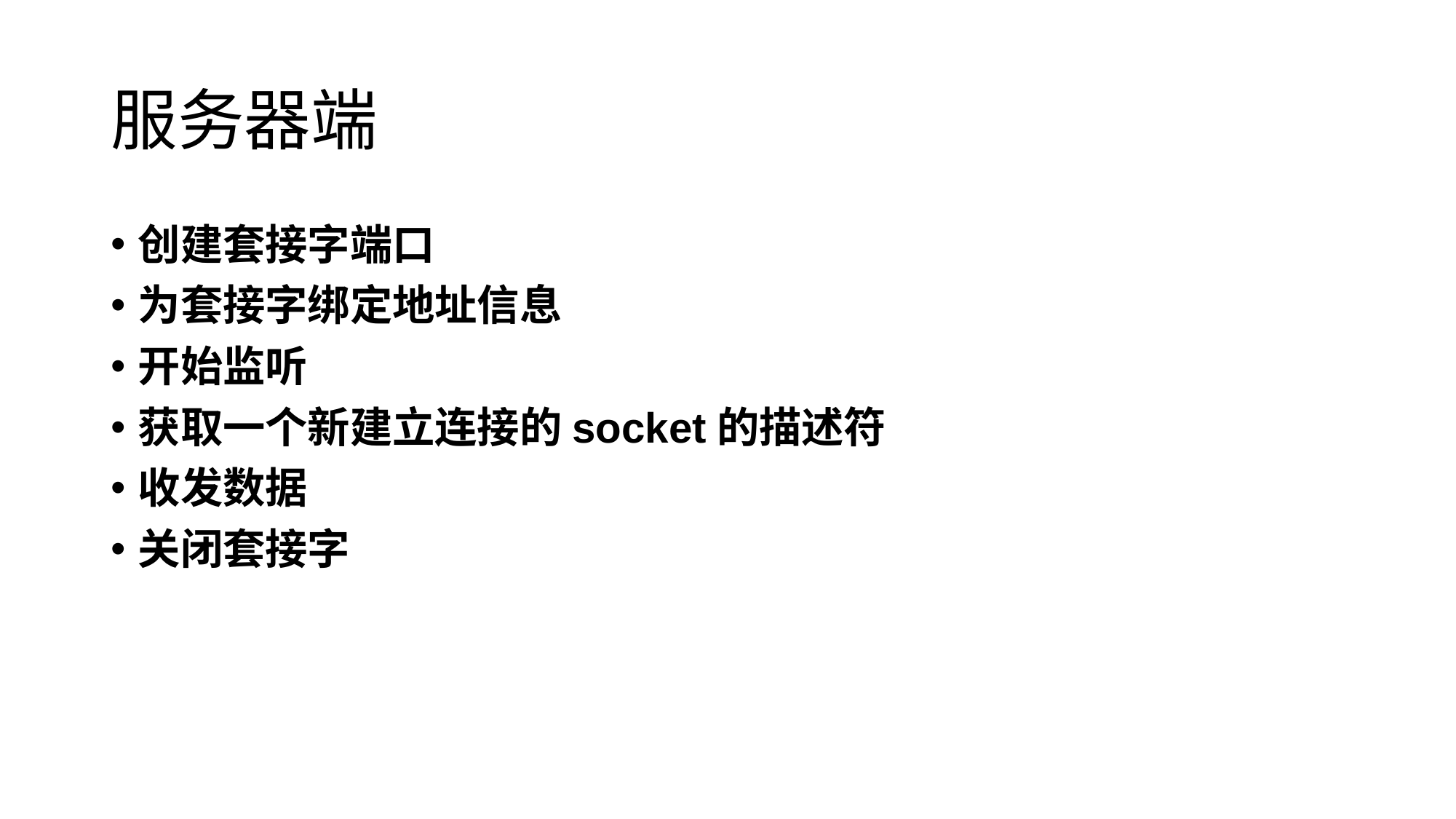

# 服务器端
创建套接字端口
为套接字绑定地址信息
开始监听
获取一个新建立连接的socket的描述符
收发数据
关闭套接字